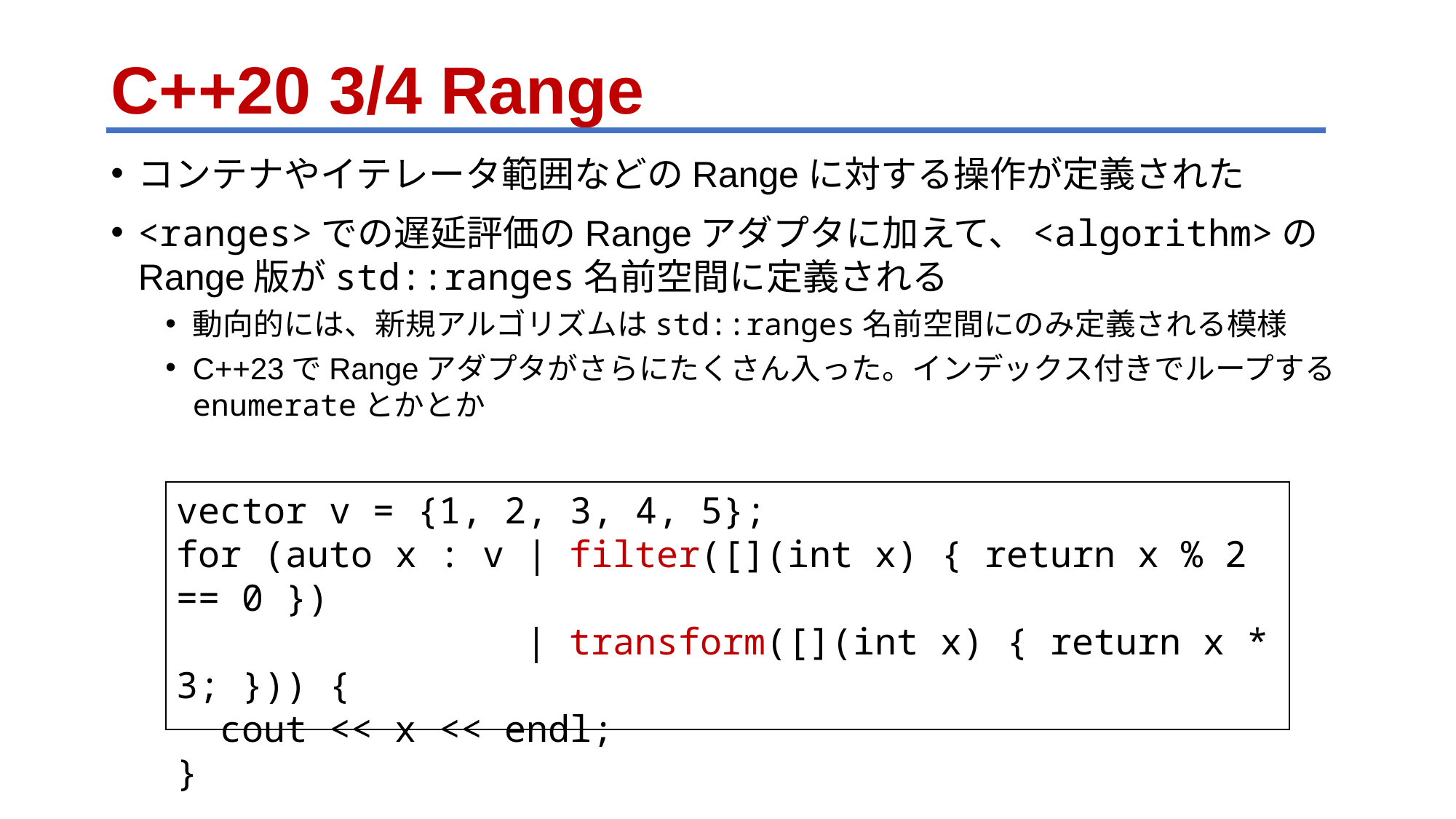

# C++20 3/4 Range
コンテナやイテレータ範囲などのRangeに対する操作が定義された
<ranges>での遅延評価のRangeアダプタに加えて、<algorithm>のRange版がstd::ranges名前空間に定義される
動向的には、新規アルゴリズムはstd::ranges名前空間にのみ定義される模様
C++23でRangeアダプタがさらにたくさん入った。インデックス付きでループするenumerateとかとか
vector v = {1, 2, 3, 4, 5};
for (auto x : v | filter([](int x) { return x % 2 == 0 })
                | transform([](int x) { return x * 3; })) {
  cout << x << endl;
}